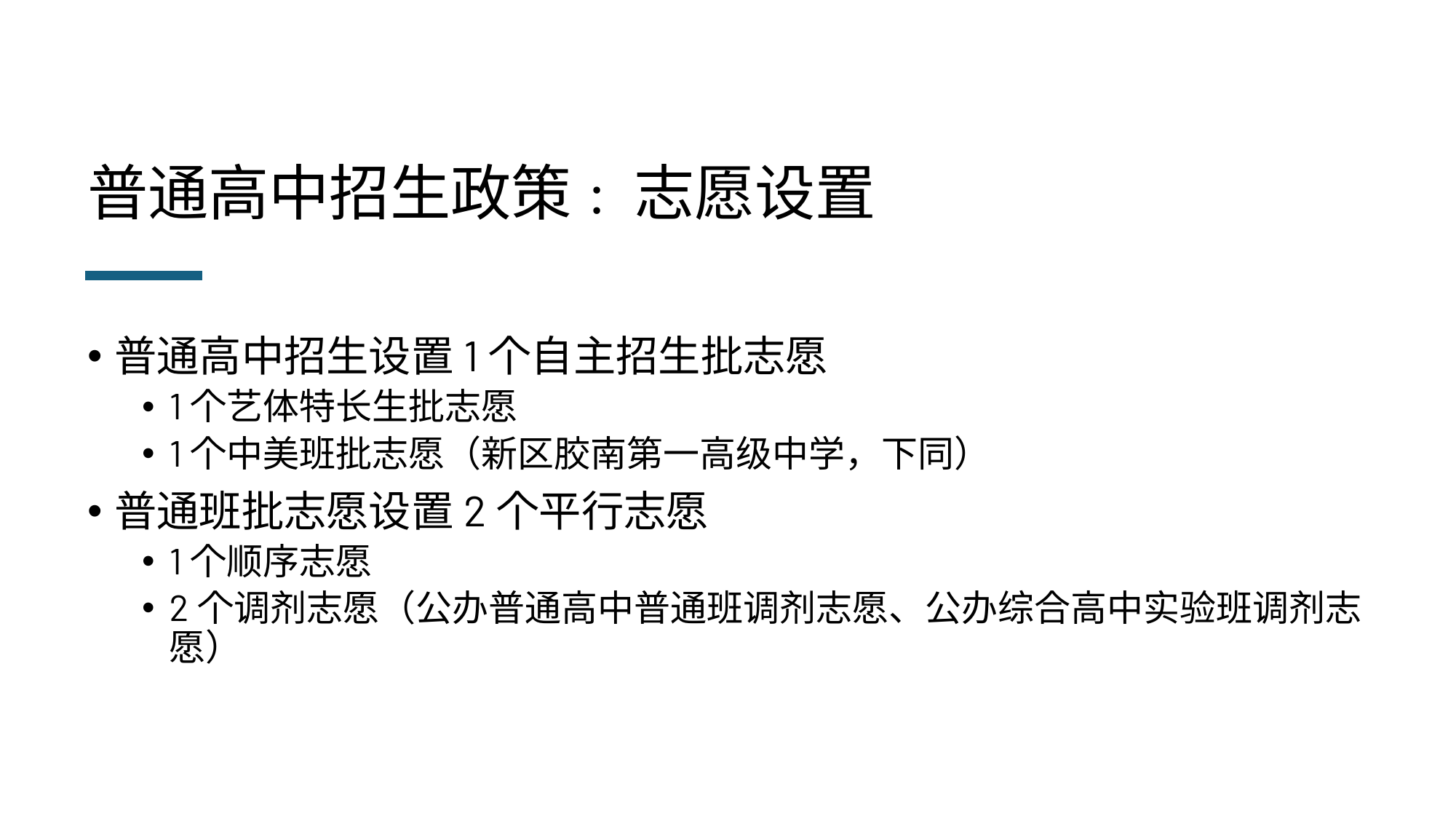

# 普通高中招生政策: 志愿设置
普通高中招生设置1个自主招生批志愿
1个艺体特长生批志愿
1个中美班批志愿（新区胶南第一高级中学，下同）
普通班批志愿设置2个平行志愿
1个顺序志愿
2个调剂志愿（公办普通高中普通班调剂志愿、公办综合高中实验班调剂志愿）